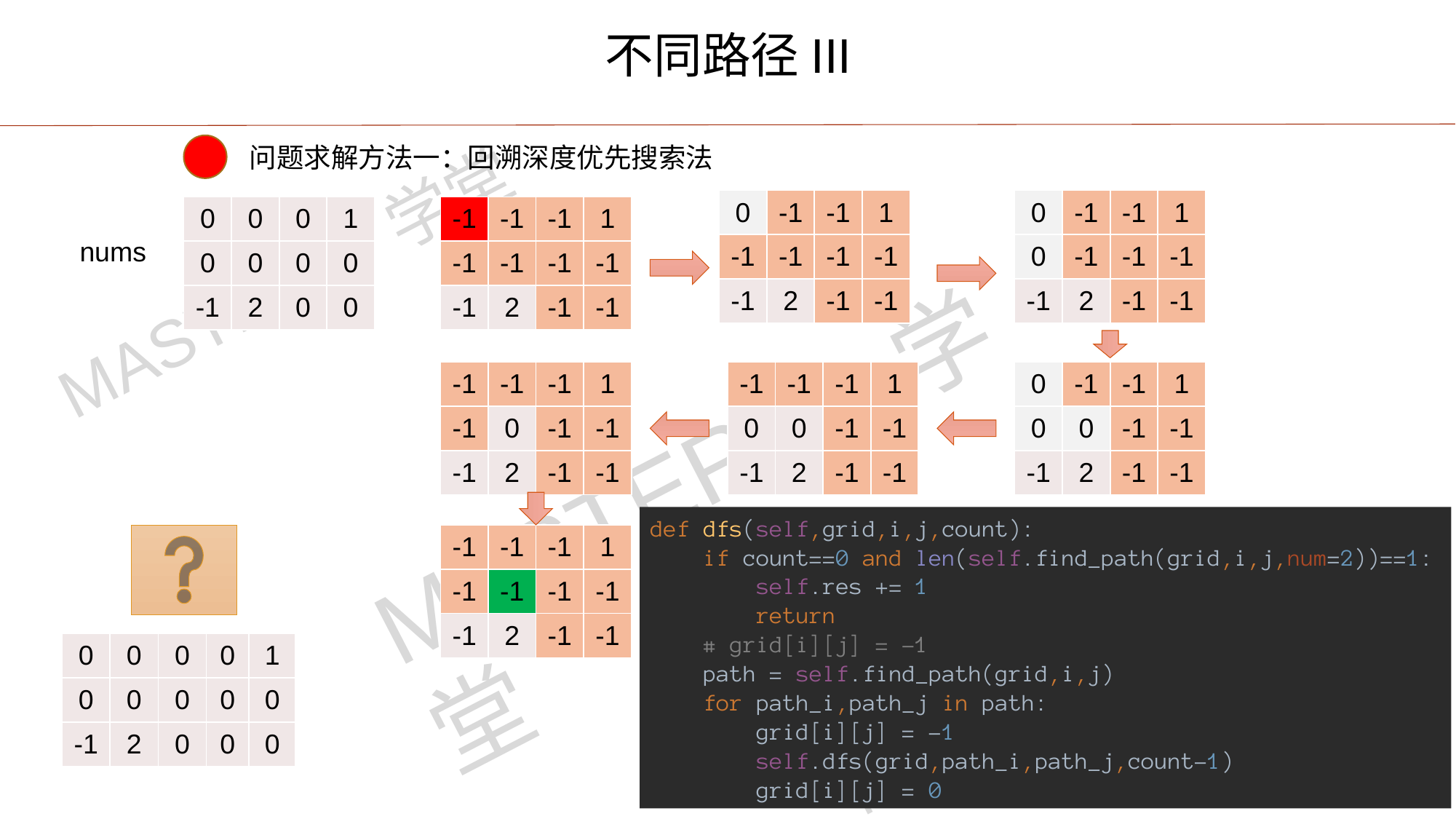

不同路径III
问题求解方法一：回溯深度优先搜索法

| 0 | -1 | -1 | 1 |
| --- | --- | --- | --- |
| -1 | -1 | -1 | -1 |
| -1 | 2 | -1 | -1 |
| 0 | -1 | -1 | 1 |
| --- | --- | --- | --- |
| 0 | -1 | -1 | -1 |
| -1 | 2 | -1 | -1 |
| 0 | 0 | 0 | 1 |
| --- | --- | --- | --- |
| 0 | 0 | 0 | 0 |
| -1 | 2 | 0 | 0 |
| -1 | -1 | -1 | 1 |
| --- | --- | --- | --- |
| -1 | -1 | -1 | -1 |
| -1 | 2 | -1 | -1 |
nums

| 0 | -1 | -1 | 1 |
| --- | --- | --- | --- |
| 0 | 0 | -1 | -1 |
| -1 | 2 | -1 | -1 |
| -1 | -1 | -1 | 1 |
| --- | --- | --- | --- |
| -1 | 0 | -1 | -1 |
| -1 | 2 | -1 | -1 |
| -1 | -1 | -1 | 1 |
| --- | --- | --- | --- |
| 0 | 0 | -1 | -1 |
| -1 | 2 | -1 | -1 |

def dfs(self,grid,i,j,count):
    if count==0 and len(self.find_path(grid,i,j,num=2))==1:
        self.res += 1
        return
    # grid[i][j] = -1
    path = self.find_path(grid,i,j)
    for path_i,path_j in path:
        grid[i][j] = -1
        self.dfs(grid,path_i,path_j,count-1)
        grid[i][j] = 0
| -1 | -1 | -1 | 1 |
| --- | --- | --- | --- |
| -1 | -1 | -1 | -1 |
| -1 | 2 | -1 | -1 |

| 0 | 0 | 0 | 0 | 1 |
| --- | --- | --- | --- | --- |
| 0 | 0 | 0 | 0 | 0 |
| -1 | 2 | 0 | 0 | 0 |